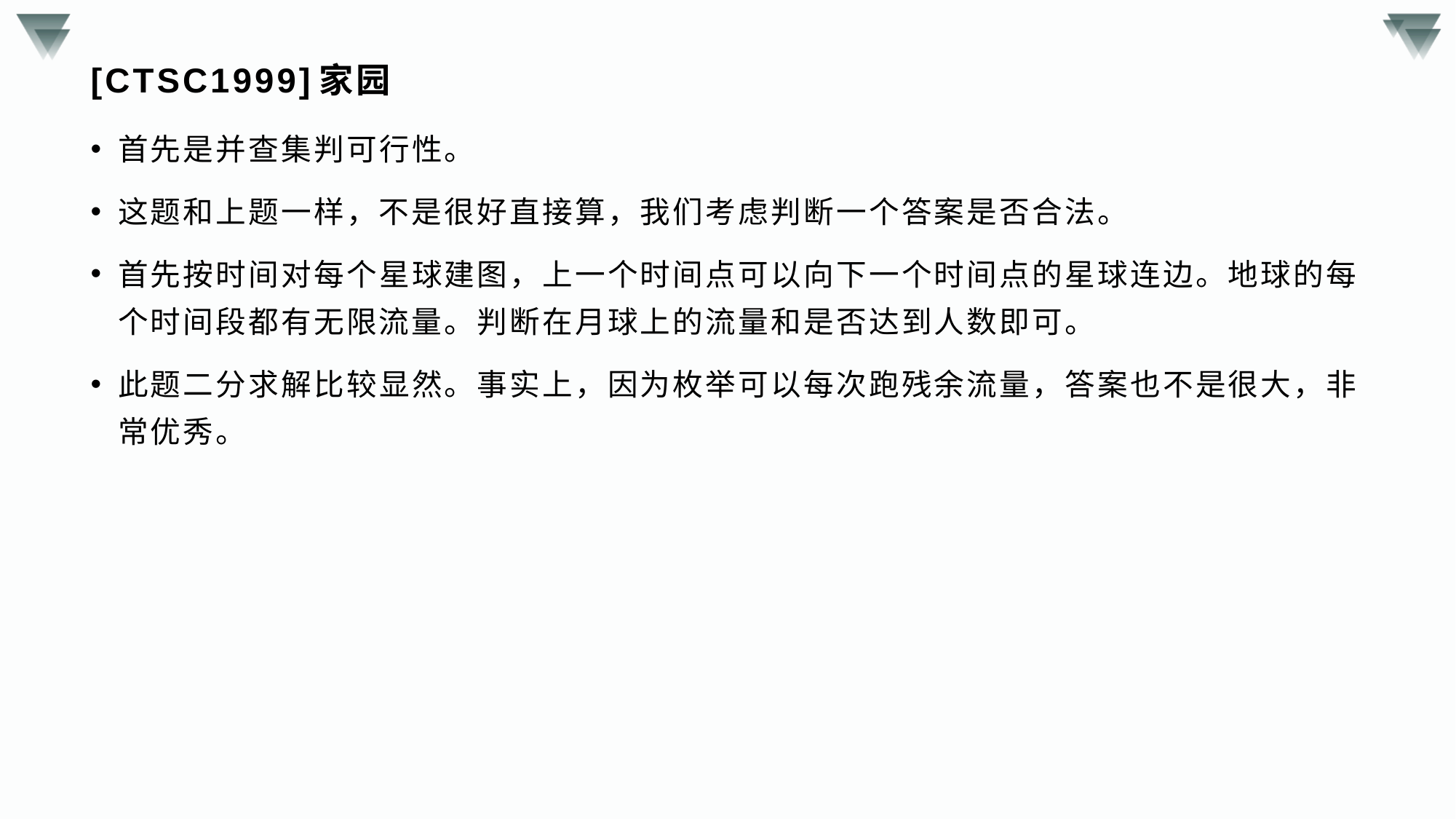

# [CTSC1999]家园
首先是并查集判可行性。
这题和上题一样，不是很好直接算，我们考虑判断一个答案是否合法。
首先按时间对每个星球建图，上一个时间点可以向下一个时间点的星球连边。地球的每个时间段都有无限流量。判断在月球上的流量和是否达到人数即可。
此题二分求解比较显然。事实上，因为枚举可以每次跑残余流量，答案也不是很大，非常优秀。